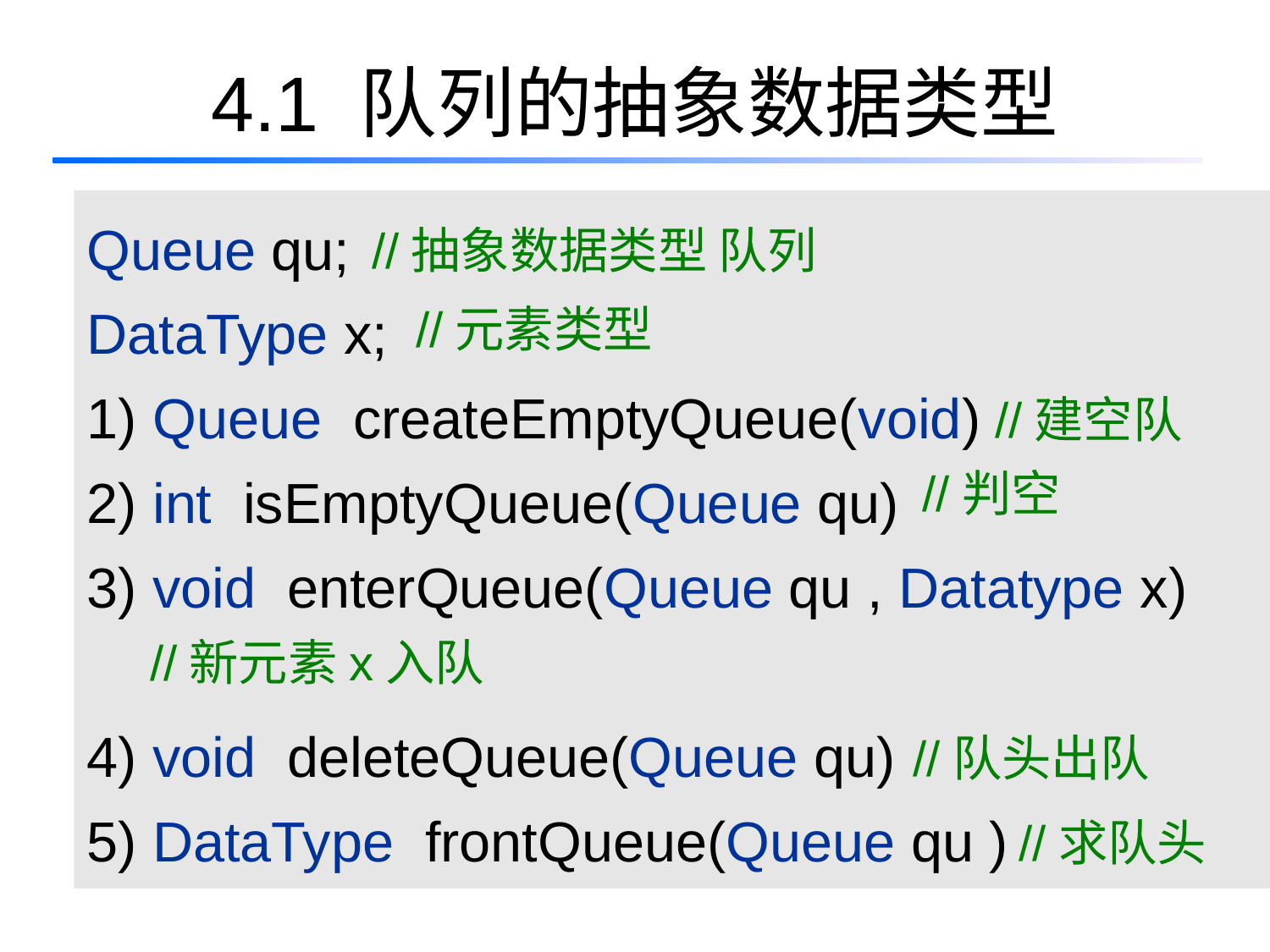

# 4.1 队列的抽象数据类型

Queue qu;
DataType x;
1) Queue  createEmptyQueue(void)
2) int  isEmptyQueue(Queue qu)
3) void  enterQueue(Queue qu , Datatype x)

4) void  deleteQueue(Queue qu)
5) DataType  frontQueue(Queue qu )
//抽象数据类型 队列
//元素类型
//建空队
//判空
//新元素x入队
//队头出队
//求队头